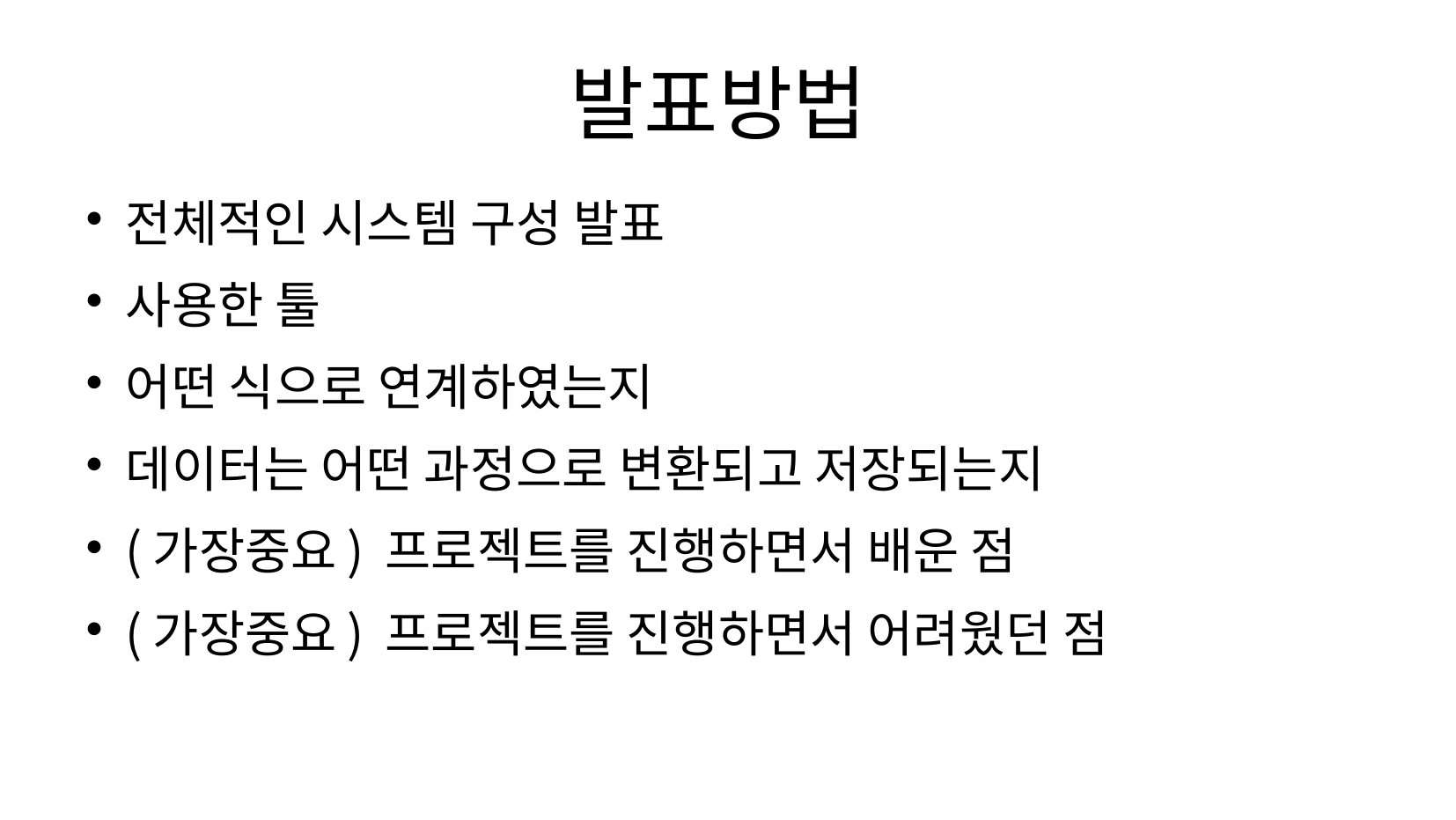

발표방법
전체적인 시스템 구성 발표
사용한 툴
어떤 식으로 연계하였는지
데이터는 어떤 과정으로 변환되고 저장되는지
(가장중요) 프로젝트를 진행하면서 배운 점
(가장중요) 프로젝트를 진행하면서 어려웠던 점